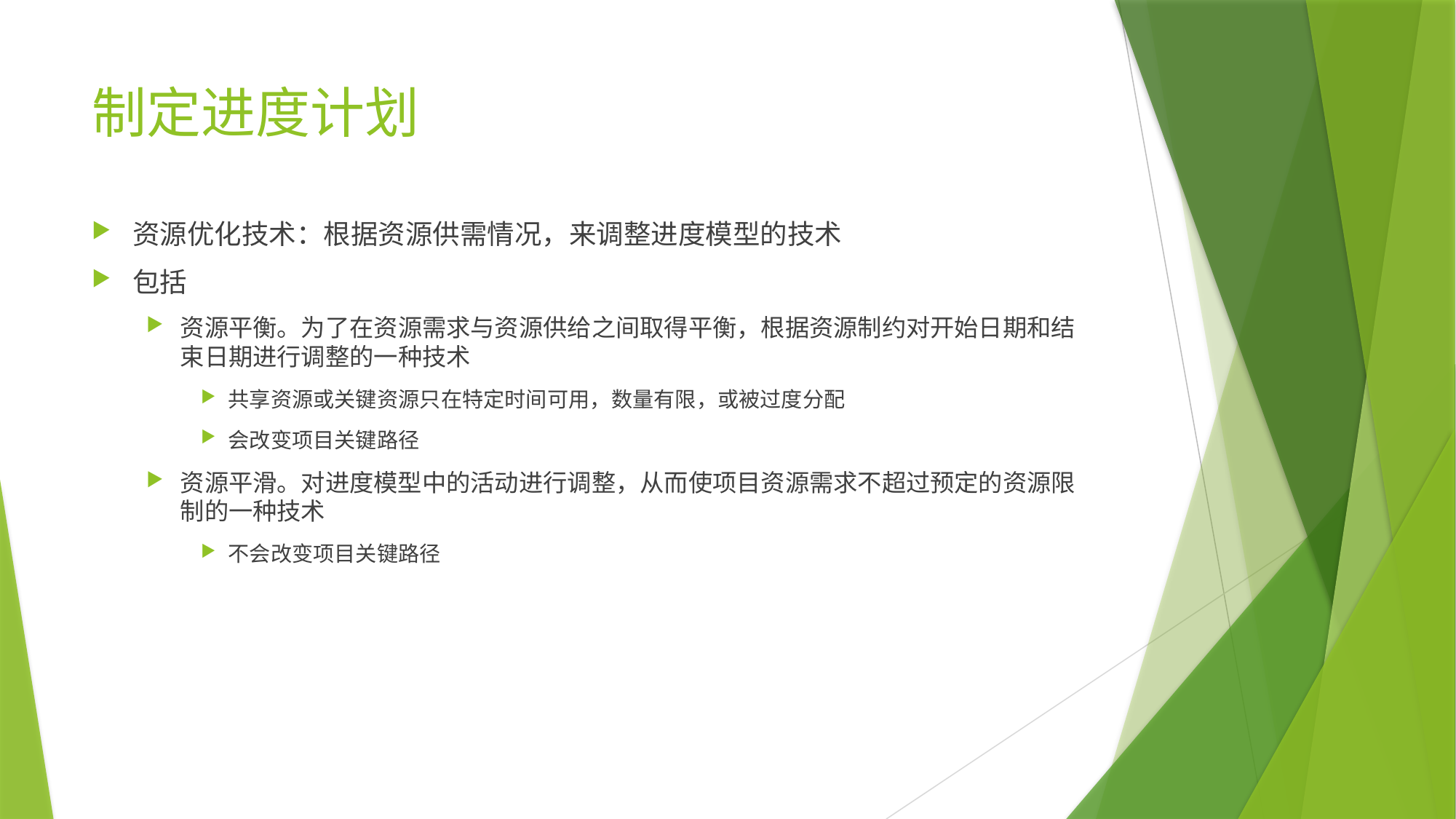

# 制定进度计划
资源优化技术：根据资源供需情况，来调整进度模型的技术
包括
资源平衡。为了在资源需求与资源供给之间取得平衡，根据资源制约对开始日期和结束日期进行调整的一种技术
共享资源或关键资源只在特定时间可用，数量有限，或被过度分配
会改变项目关键路径
资源平滑。对进度模型中的活动进行调整，从而使项目资源需求不超过预定的资源限制的一种技术
不会改变项目关键路径